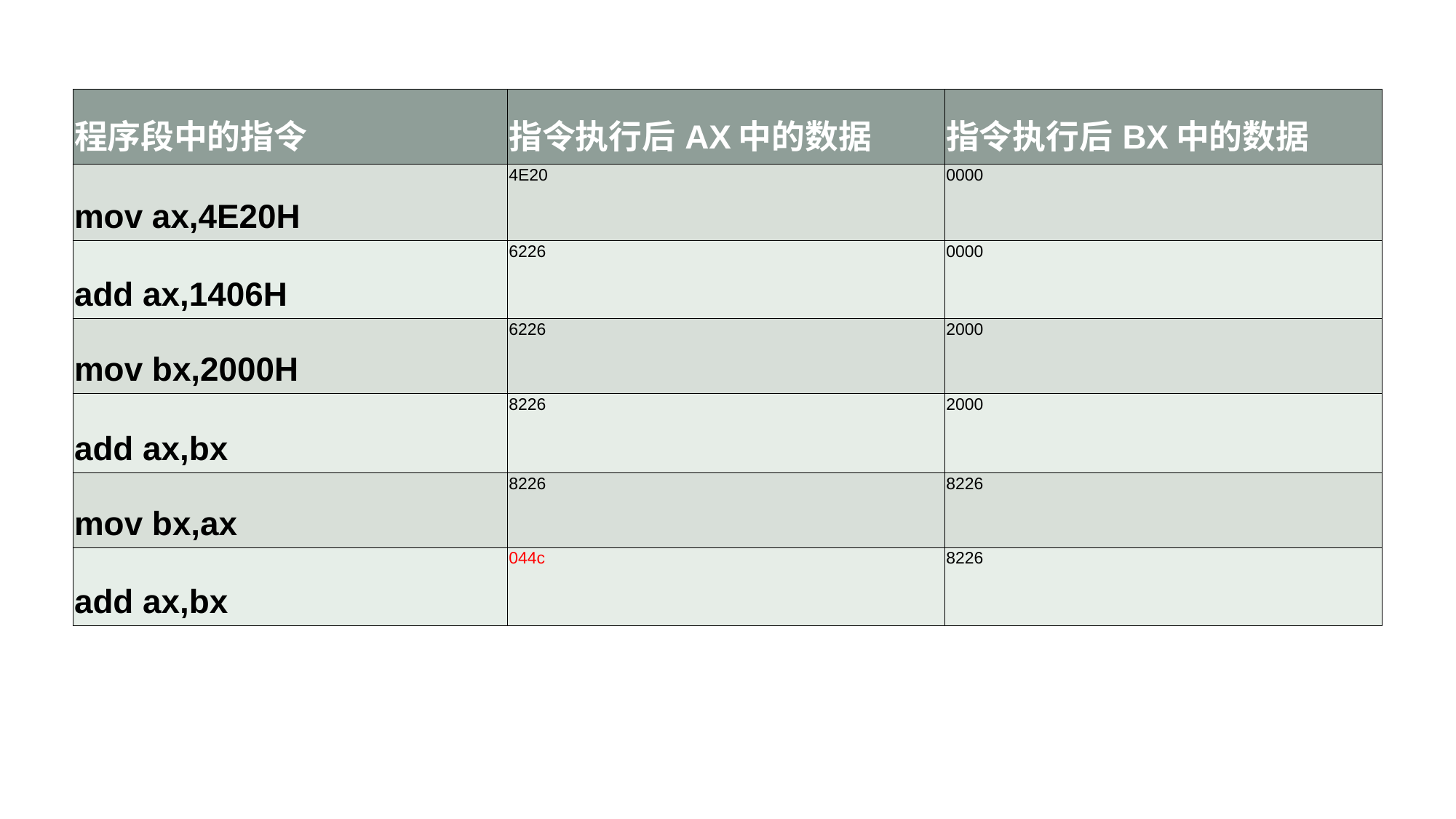

| 程序段中的指令 | 指令执行后AX中的数据 | 指令执行后BX中的数据 |
| --- | --- | --- |
| mov ax,4E20H | 4E20 | 0000 |
| add ax,1406H | 6226 | 0000 |
| mov bx,2000H | 6226 | 2000 |
| add ax,bx | 8226 | 2000 |
| mov bx,ax | 8226 | 8226 |
| add ax,bx | 044c | 8226 |